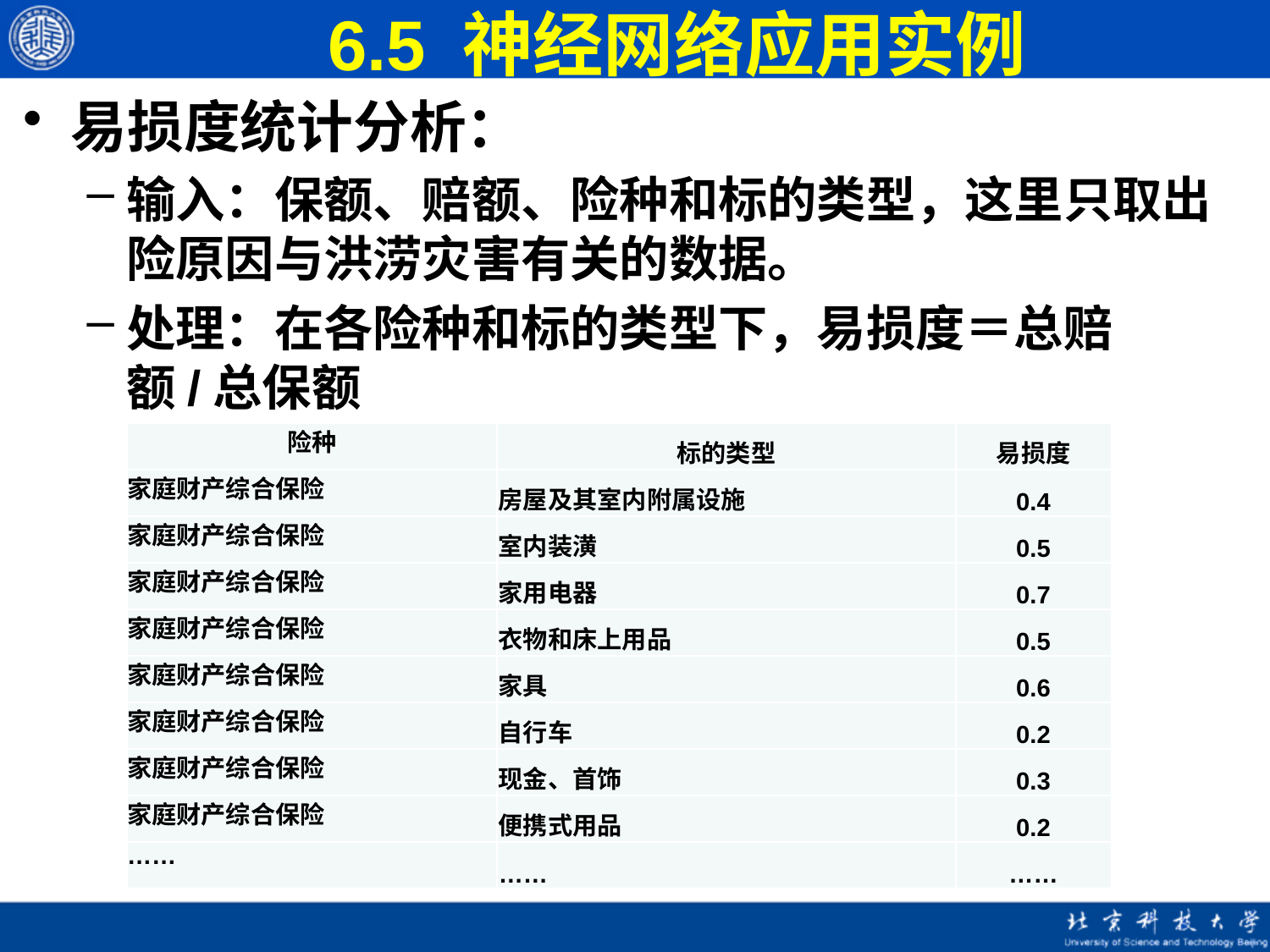

# 6.5 神经网络应用实例
易损度统计分析：
输入：保额、赔额、险种和标的类型，这里只取出险原因与洪涝灾害有关的数据。
处理：在各险种和标的类型下，易损度＝总赔额/总保额

| 险种 | 标的类型 | 易损度 |
| --- | --- | --- |
| 家庭财产综合保险 | 房屋及其室内附属设施 | 0.4 |
| 家庭财产综合保险 | 室内装潢 | 0.5 |
| 家庭财产综合保险 | 家用电器 | 0.7 |
| 家庭财产综合保险 | 衣物和床上用品 | 0.5 |
| 家庭财产综合保险 | 家具 | 0.6 |
| 家庭财产综合保险 | 自行车 | 0.2 |
| 家庭财产综合保险 | 现金、首饰 | 0.3 |
| 家庭财产综合保险 | 便携式用品 | 0.2 |
| …… | …… | …… |